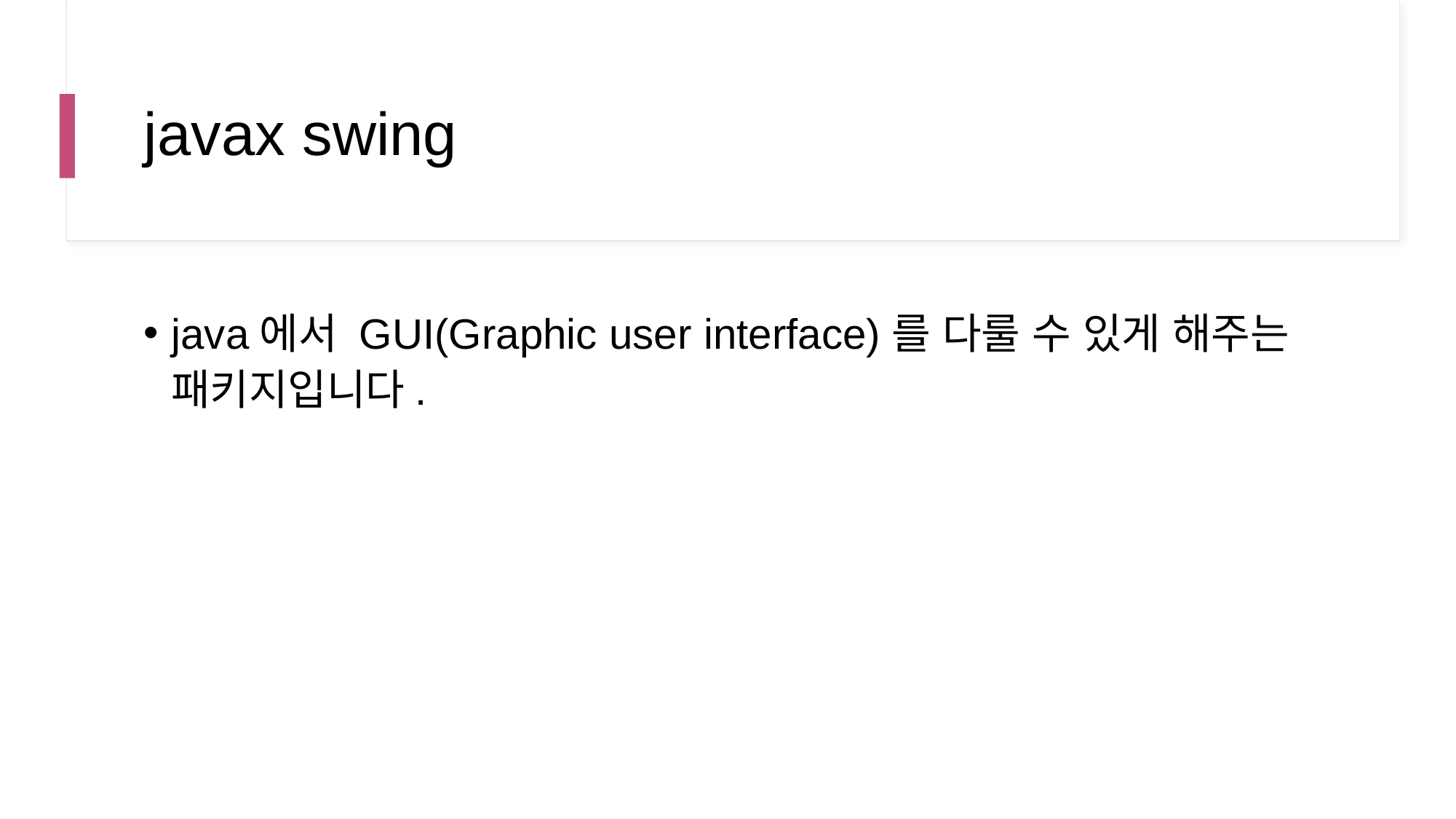

# javax swing
java에서 GUI(Graphic user interface)를 다룰 수 있게 해주는 패키지입니다.